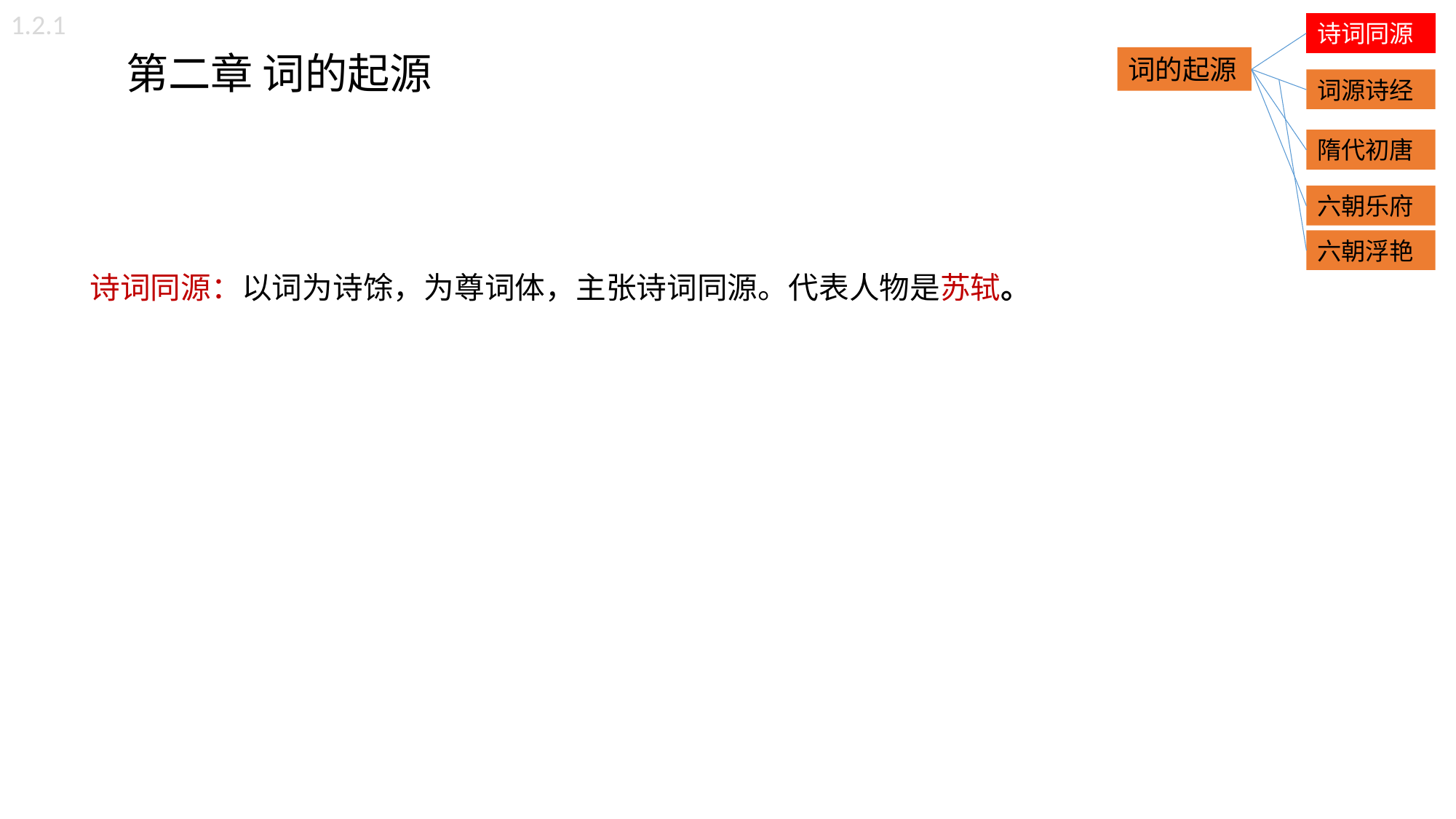

1.2.1
诗词同源
第二章 词的起源
词的起源
词源诗经
隋代初唐
六朝乐府
六朝浮艳
诗词同源：以词为诗馀，为尊词体，主张诗词同源。代表人物是苏轼。